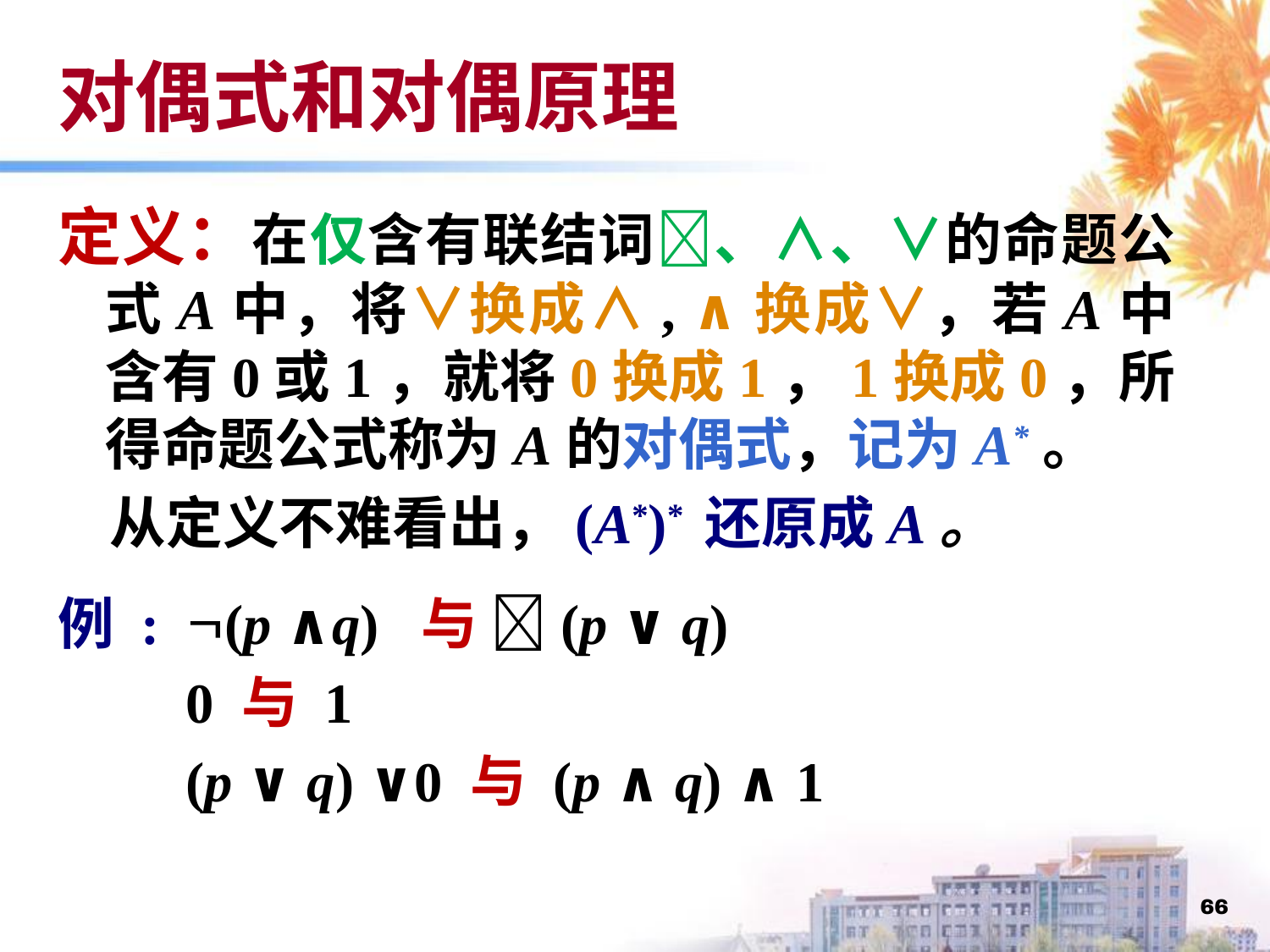

# 对偶式和对偶原理
定义：在仅含有联结词¬、∧、∨的命题公式A中，将∨换成∧, ∧换成∨，若A中含有0或1，就将0换成1，1换成0，所得命题公式称为A的对偶式，记为A*。
   从定义不难看出，(A*)* 还原成A。

例 :  ¬(p ∧q)  与 ¬(p ∨ q)
         0 与 1
         (p ∨ q) ∨0 与 (p ∧ q) ∧ 1

66